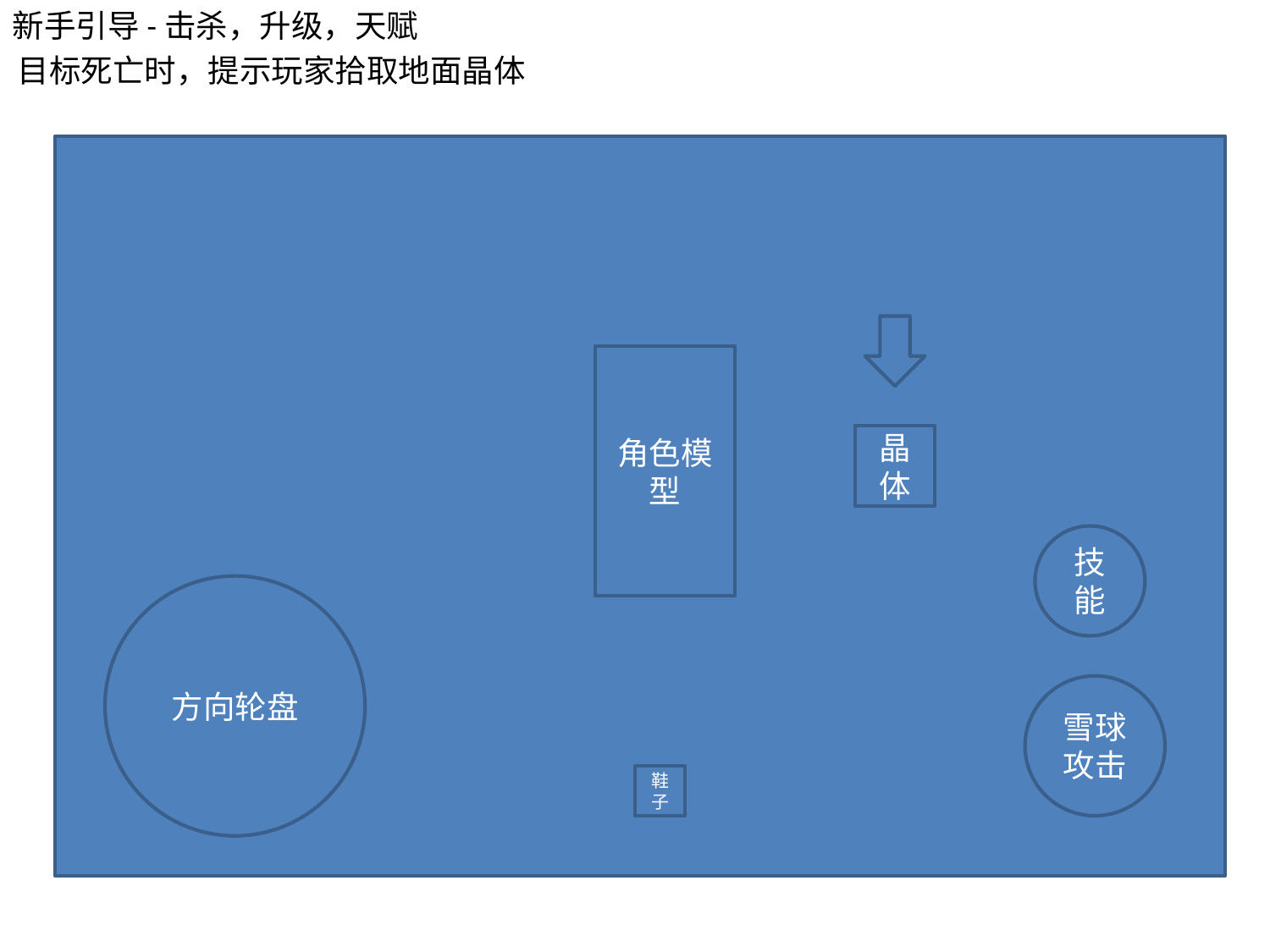

新手引导-击杀，升级，天赋
目标死亡时，提示玩家拾取地面晶体

角色模型
晶体
技能
方向轮盘
雪球攻击
鞋子